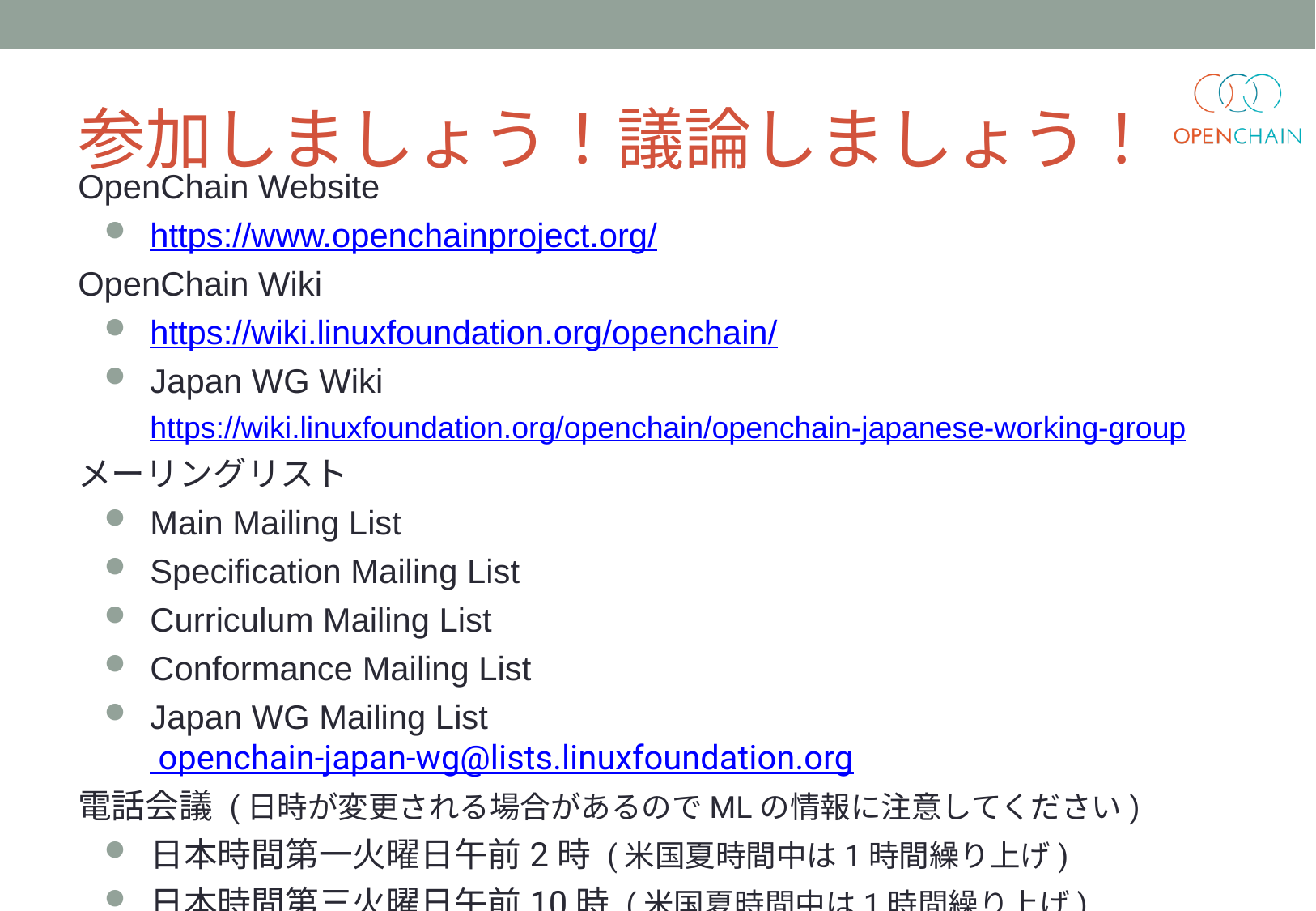

# 参加しましょう！議論しましょう！
OpenChain Website
https://www.openchainproject.org/
OpenChain Wiki
https://wiki.linuxfoundation.org/openchain/
Japan WG Wiki
https://wiki.linuxfoundation.org/openchain/openchain-japanese-working-group
メーリングリスト
Main Mailing List
Specification Mailing List
Curriculum Mailing List
Conformance Mailing List
Japan WG Mailing List　 openchain-japan-wg@lists.linuxfoundation.org
電話会議 (日時が変更される場合があるのでMLの情報に注意してください)
日本時間第一火曜日午前2時 (米国夏時間中は1時間繰り上げ)
日本時間第三火曜日午前10時 (米国夏時間中は1時間繰り上げ)